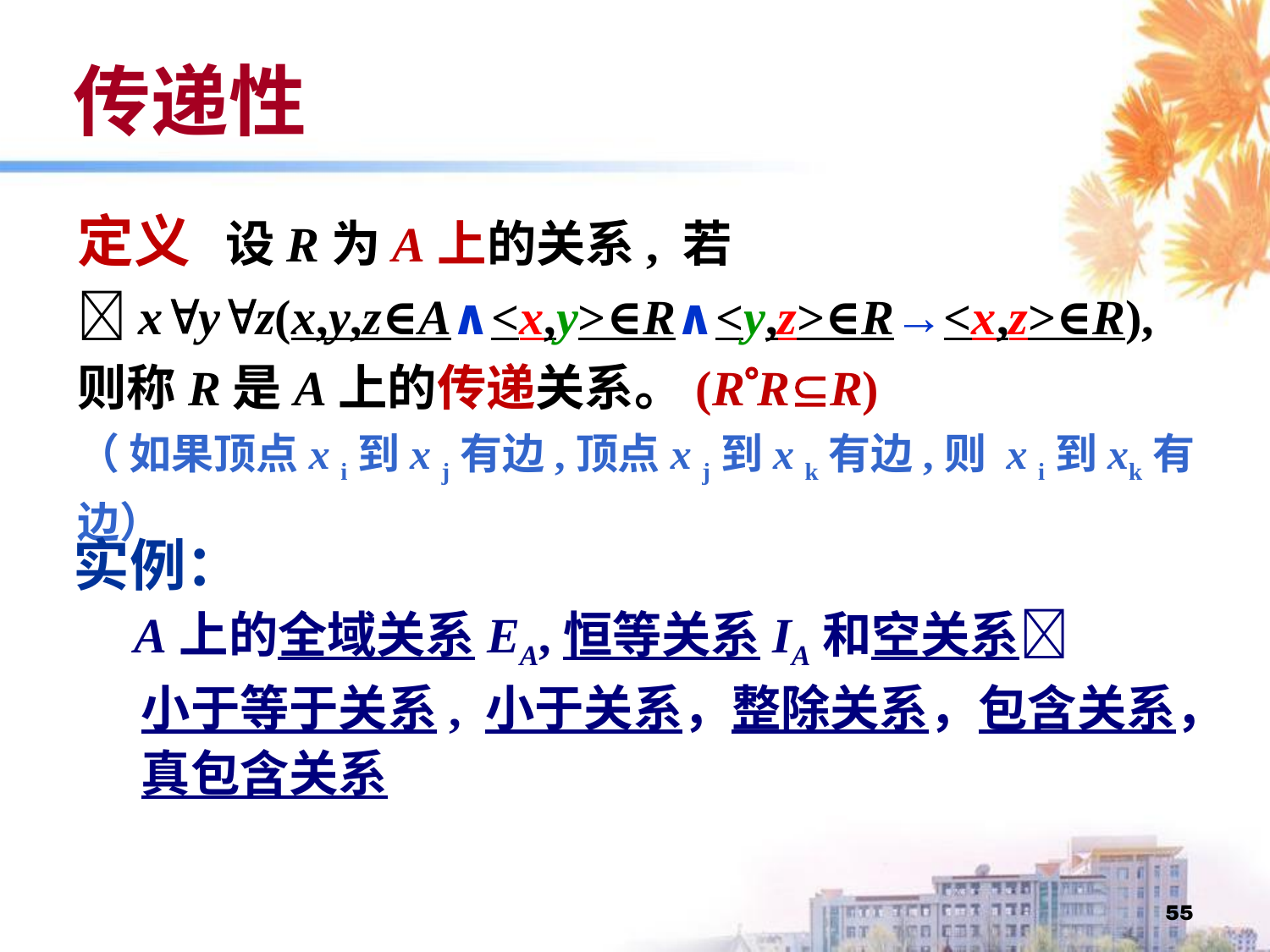

# 传递性
定义   设R为A上的关系, 若 ∀x∀y∀z(x,y,z∈A∧<x,y>∈R∧<y,z>∈R→<x,z>∈R),
则称R是A上的传递关系。(R°R⊆R)
（ 如果顶点x i到x j有边,顶点x j到x k有边,则 x i到xk有边）
实例：
     A上的全域关系EA,恒等关系IA和空关系∅
     小于等于关系, 小于关系，整除关系，包含关系，
     真包含关系
55